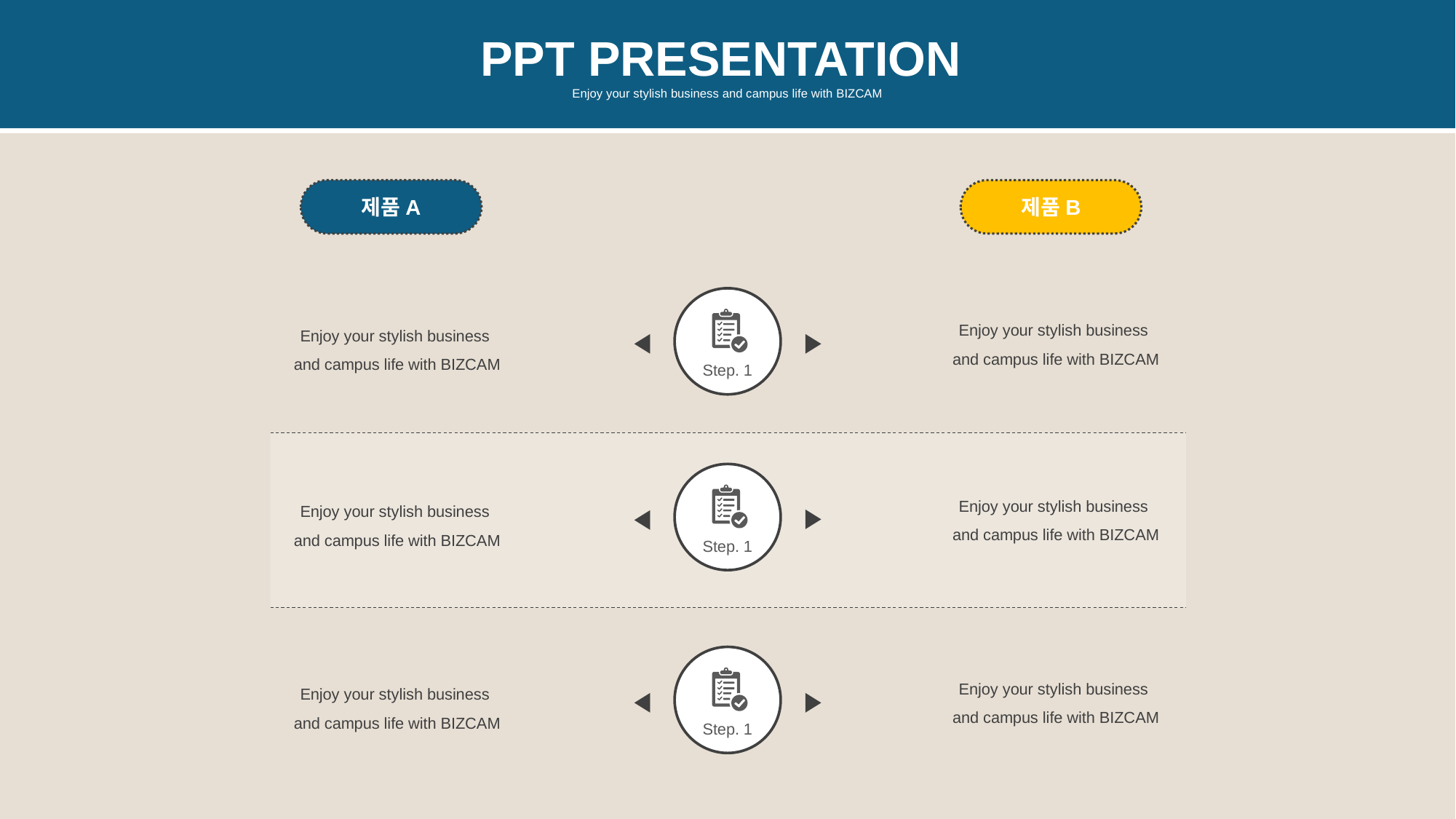

PPT PRESENTATION
Enjoy your stylish business and campus life with BIZCAM
제품B
제품A

Enjoy your stylish business
and campus life with BIZCAM

Enjoy your stylish business
and campus life with BIZCAM
▶
◀
Step. 1

Enjoy your stylish business
and campus life with BIZCAM

Enjoy your stylish business
and campus life with BIZCAM
▶
◀
Step. 1

Enjoy your stylish business
and campus life with BIZCAM

Enjoy your stylish business
and campus life with BIZCAM
▶
◀
Step. 1